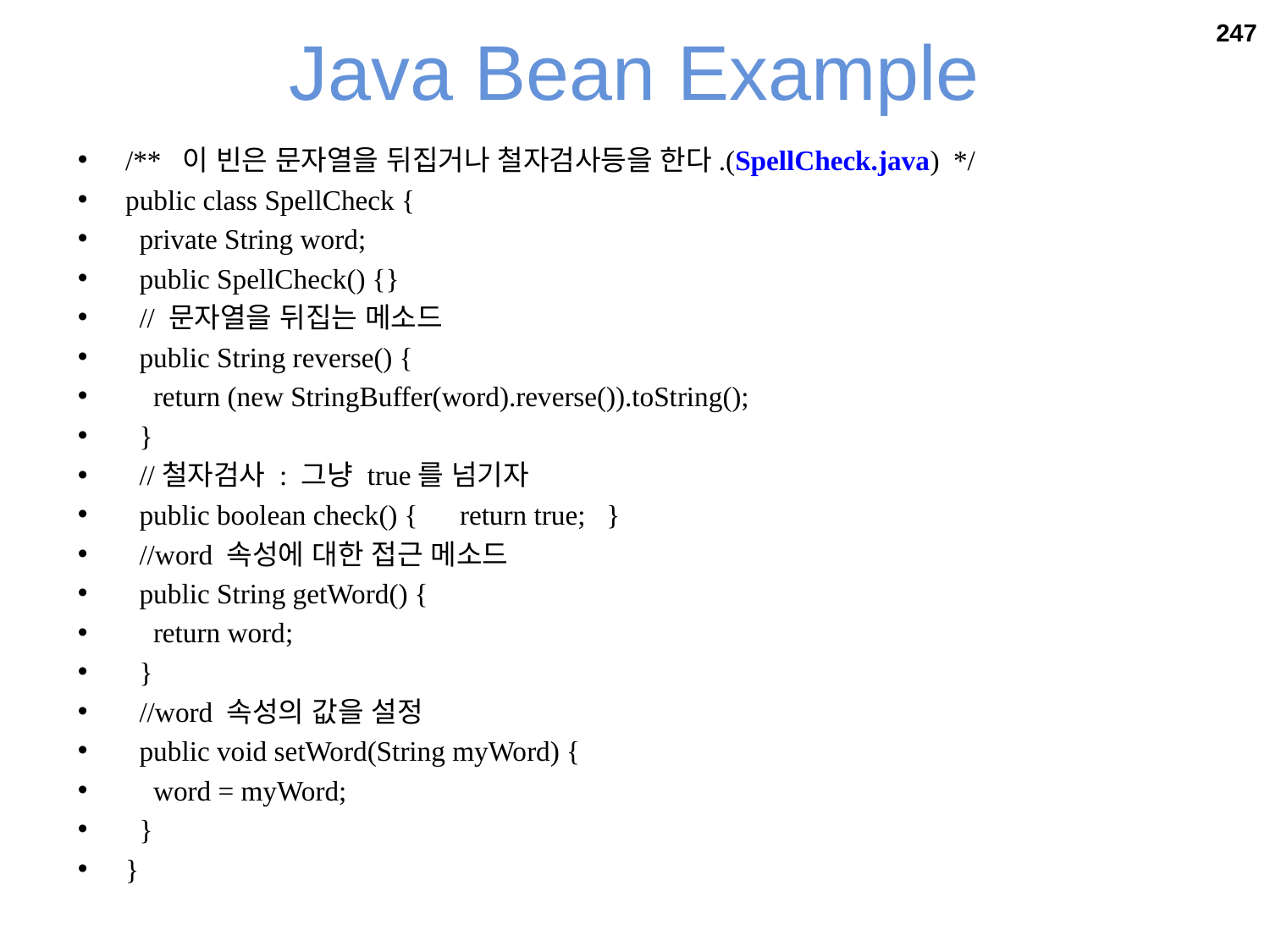

247
# Java Bean Example
/**  이 빈은 문자열을 뒤집거나 철자검사등을 한다.(SpellCheck.java)  */
public class SpellCheck {
  private String word;
  public SpellCheck() {}
  // 문자열을 뒤집는 메소드
  public String reverse() {
    return (new StringBuffer(word).reverse()).toString();
  }
  //철자검사 : 그냥 true를 넘기자
  public boolean check() {      return true;   }
  //word 속성에 대한 접근 메소드
  public String getWord() {
    return word;
  }
  //word 속성의 값을 설정
  public void setWord(String myWord) {
    word = myWord;
  }
}